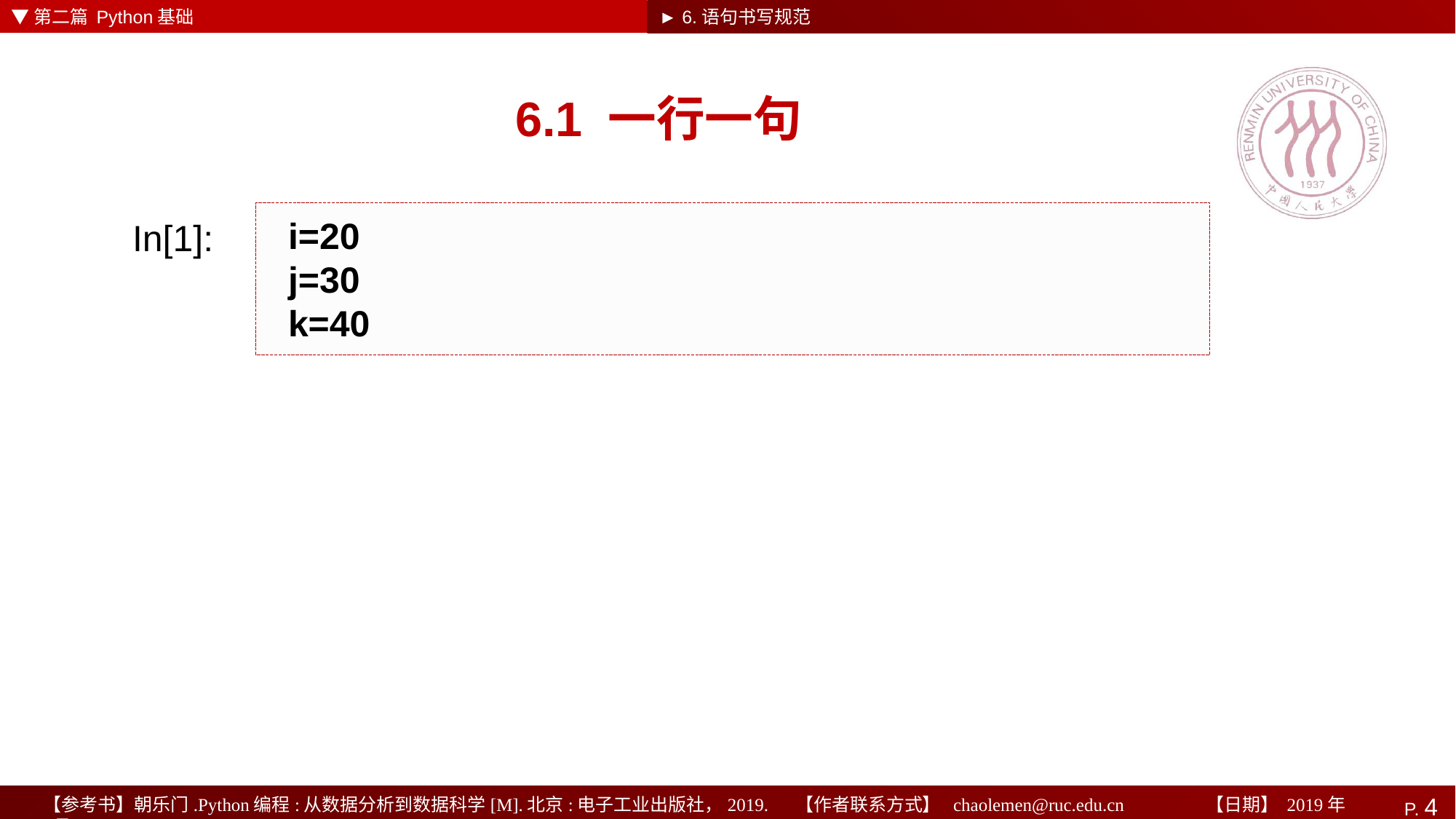

▼第二篇 Python基础
► 6.语句书写规范
# 6.1 一行一句
i=20
j=30
k=40
In[1]: